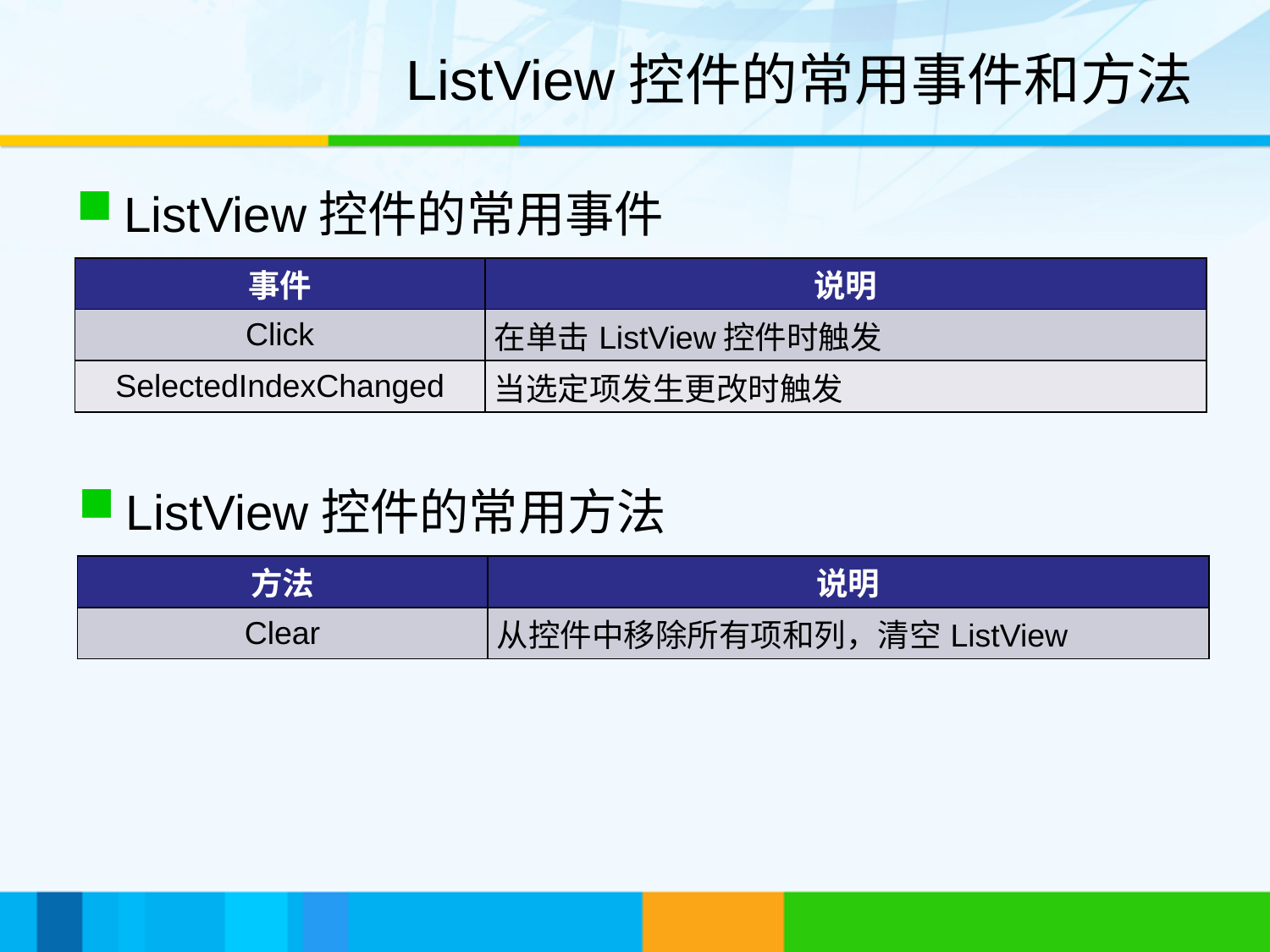

# ListView控件的常用事件和方法
ListView控件的常用事件
| 事件 | 说明 |
| --- | --- |
| Click | 在单击ListView控件时触发 |
| SelectedIndexChanged | 当选定项发生更改时触发 |
ListView控件的常用方法
| 方法 | 说明 |
| --- | --- |
| Clear | 从控件中移除所有项和列，清空ListView |